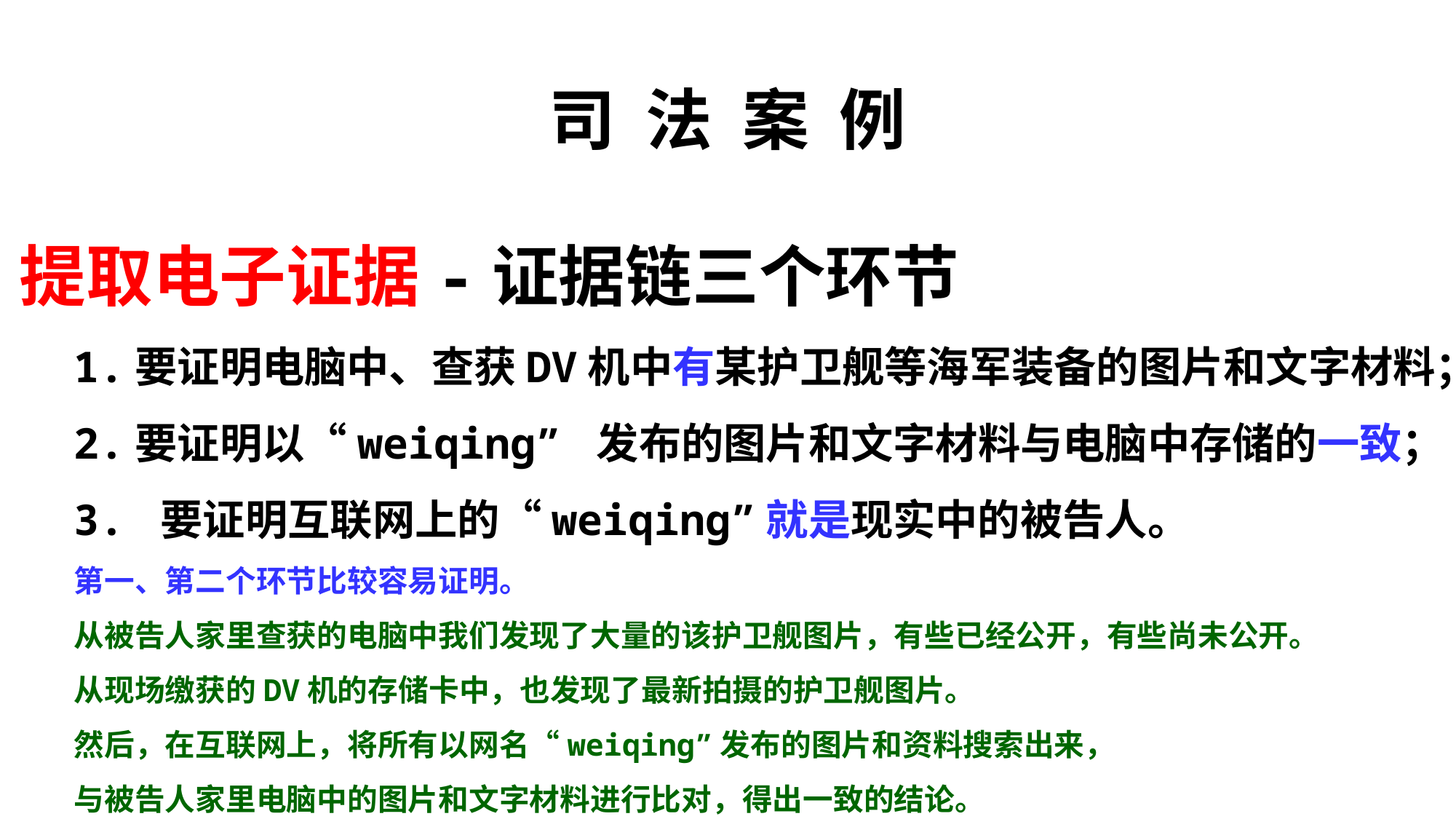

# 司  法  案  例
提取电子证据-证据链三个环节
1.要证明电脑中、查获DV机中有某护卫舰等海军装备的图片和文字材料；
2.要证明以“weiqing” 发布的图片和文字材料与电脑中存储的一致；
3. 要证明互联网上的“weiqing”就是现实中的被告人。
第一、第二个环节比较容易证明。
从被告人家里查获的电脑中我们发现了大量的该护卫舰图片，有些已经公开，有些尚未公开。
从现场缴获的DV机的存储卡中，也发现了最新拍摄的护卫舰图片。
然后，在互联网上，将所有以网名“weiqing”发布的图片和资料搜索出来，
与被告人家里电脑中的图片和文字材料进行比对，得出一致的结论。